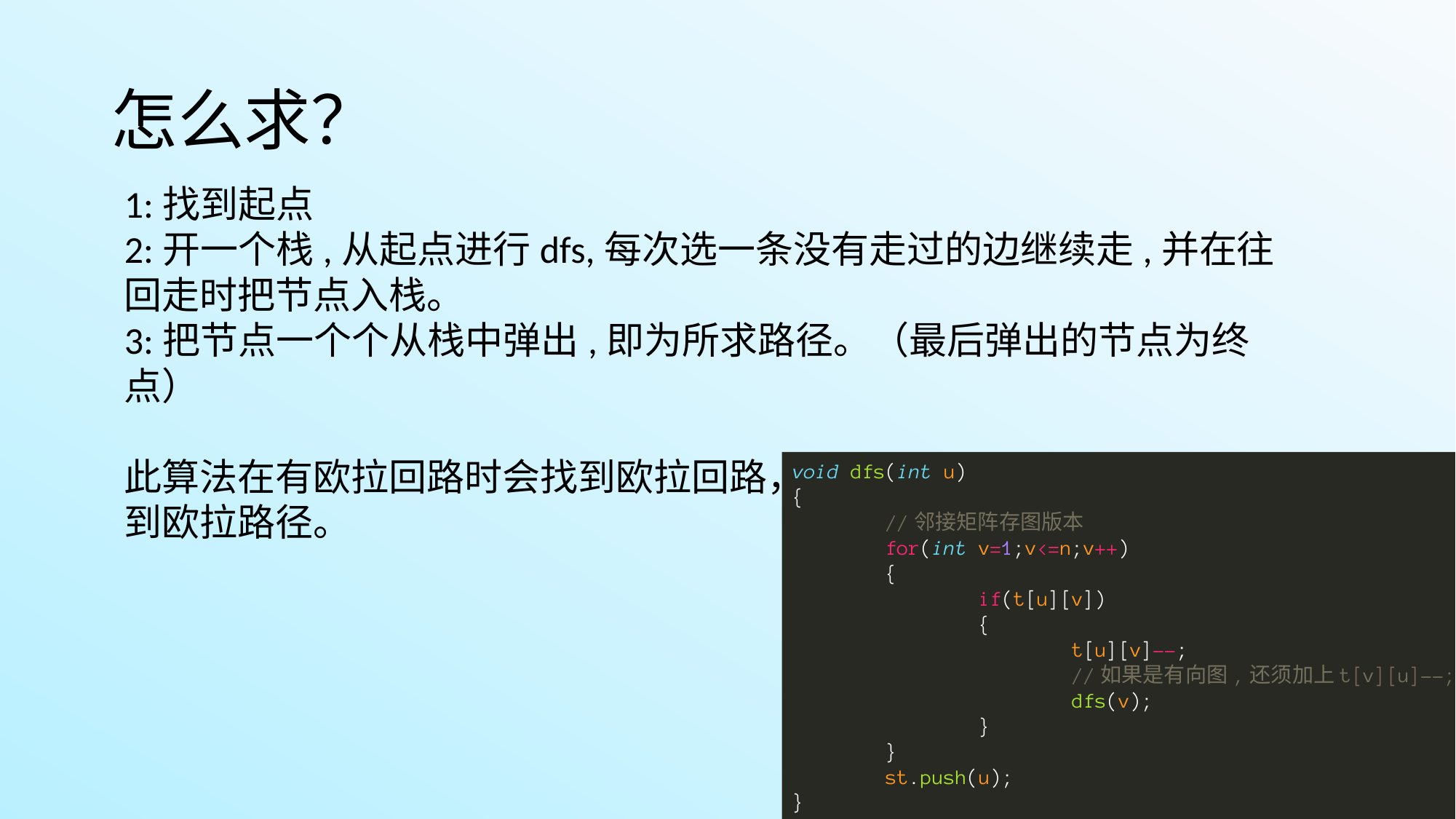

# 怎么求？
1:找到起点
2:开一个栈,从起点进行dfs,每次选一条没有走过的边继续走,并在往回走时把节点入栈。
3:把节点一个个从栈中弹出,即为所求路径。（最后弹出的节点为终点）

此算法在有欧拉回路时会找到欧拉回路，否则如果有欧拉路径时会找到欧拉路径。
void dfs(int u)
{
        //邻接矩阵存图版本
        for(int v=1;v<=n;v++)
        {
                if(t[u][v])
                {
                        t[u][v]--;
                        //如果是有向图,还须加上t[v][u]--;
                        dfs(v);
                }
        }
        st.push(u);
}